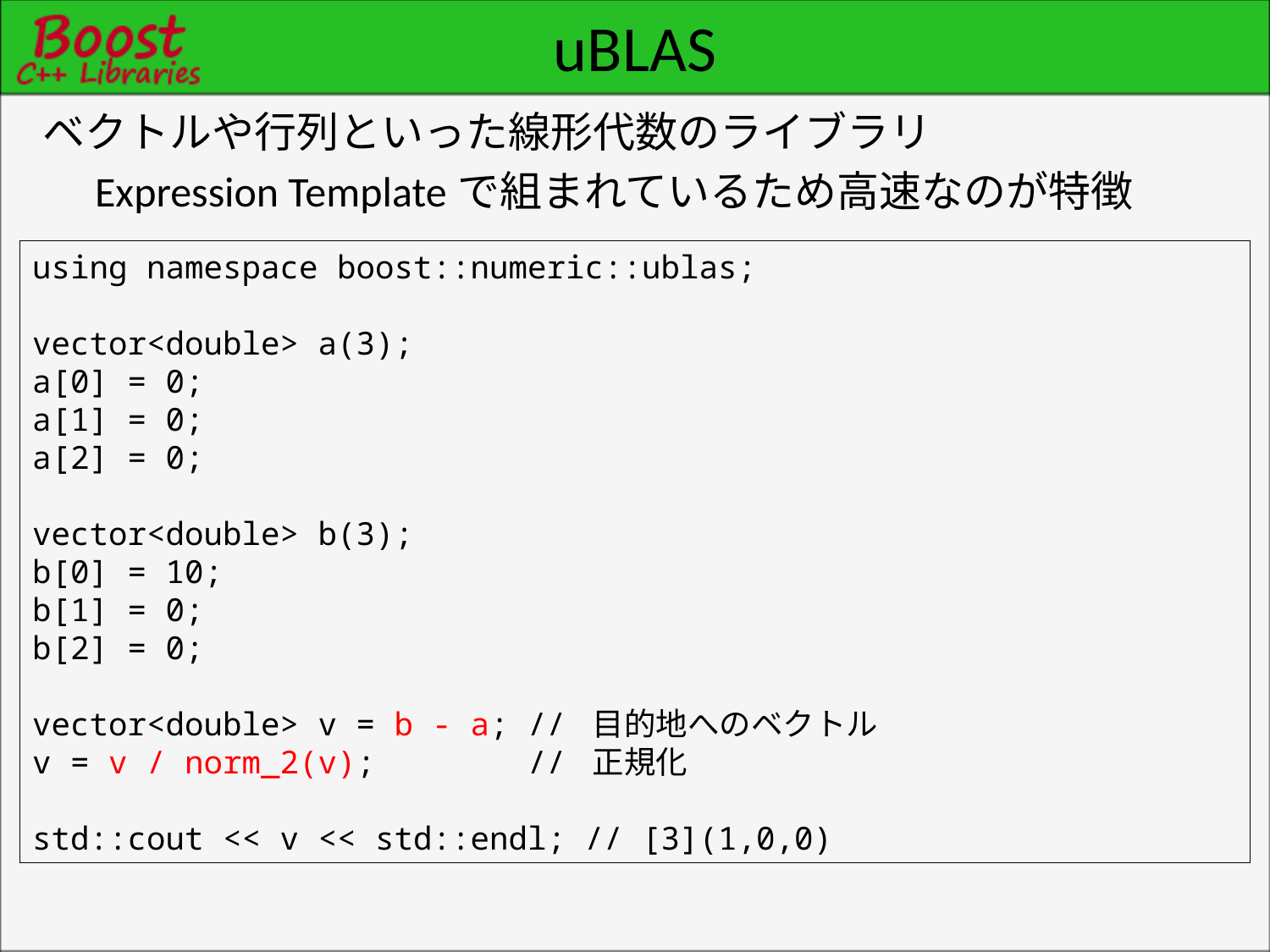

# uBLAS
ベクトルや行列といった線形代数のライブラリ
　Expression Templateで組まれているため高速なのが特徴
using namespace boost::numeric::ublas;

vector<double> a(3);
a[0] = 0;
a[1] = 0;
a[2] = 0;

vector<double> b(3);
b[0] = 10;
b[1] = 0;
b[2] = 0;

vector<double> v = b - a; // 目的地へのベクトル
v = v / norm_2(v);        // 正規化

std::cout << v << std::endl; // [3](1,0,0)